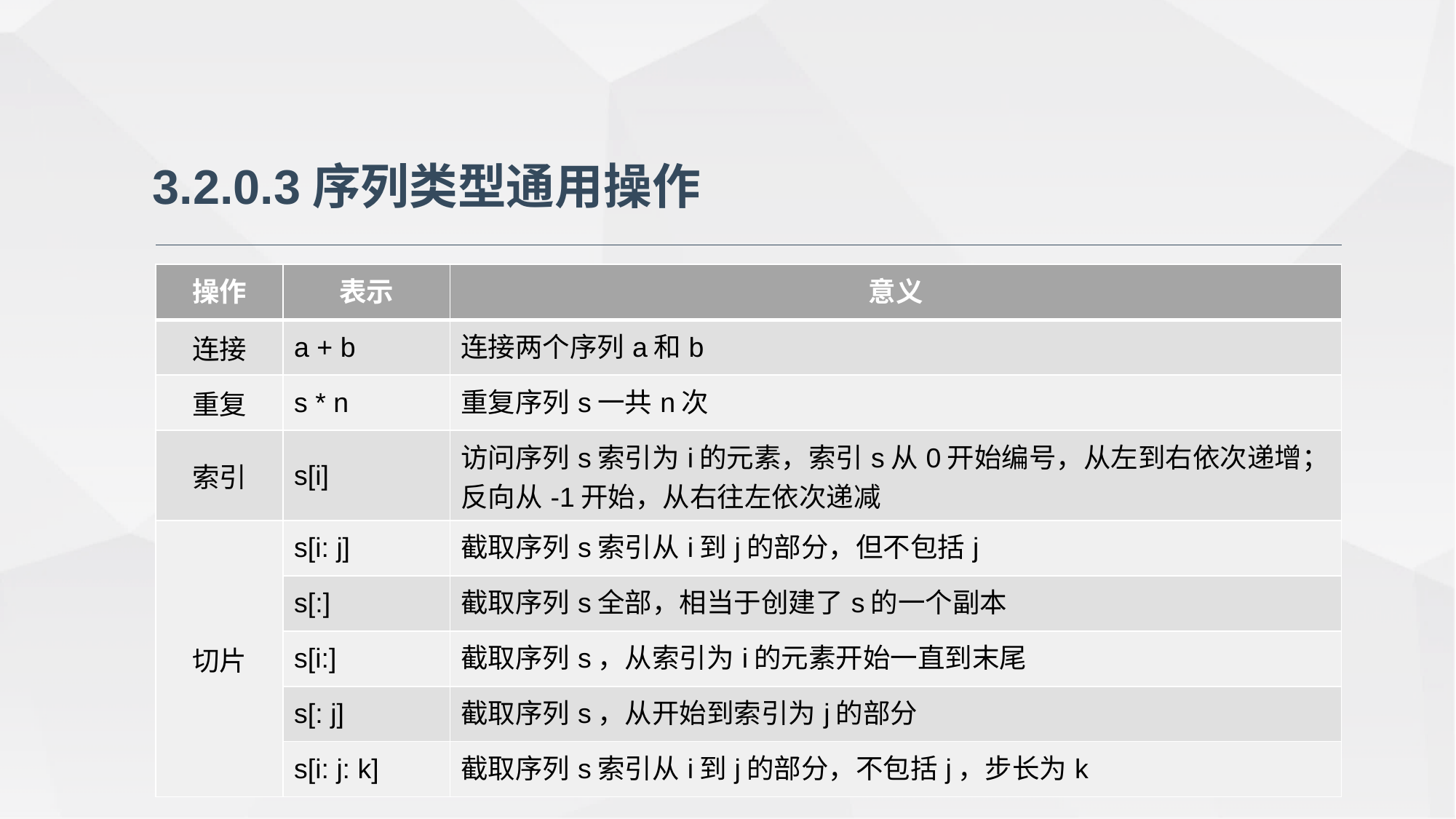

3.2.0.3序列类型通用操作
| 操作 | 表示 | 意义 |
| --- | --- | --- |
| 连接 | a + b | 连接两个序列a和b |
| 重复 | s \* n | 重复序列s一共n次 |
| 索引 | s[i] | 访问序列s索引为i的元素，索引s从0开始编号，从左到右依次递增；反向从-1开始，从右往左依次递减 |
| 切片 | s[i: j] | 截取序列s索引从i到j的部分，但不包括j |
|  | s[:] | 截取序列s全部，相当于创建了s的一个副本 |
|  | s[i:] | 截取序列s，从索引为i的元素开始一直到末尾 |
|  | s[: j] | 截取序列s，从开始到索引为j的部分 |
|  | s[i: j: k] | 截取序列s索引从i到j的部分，不包括j，步长为k |